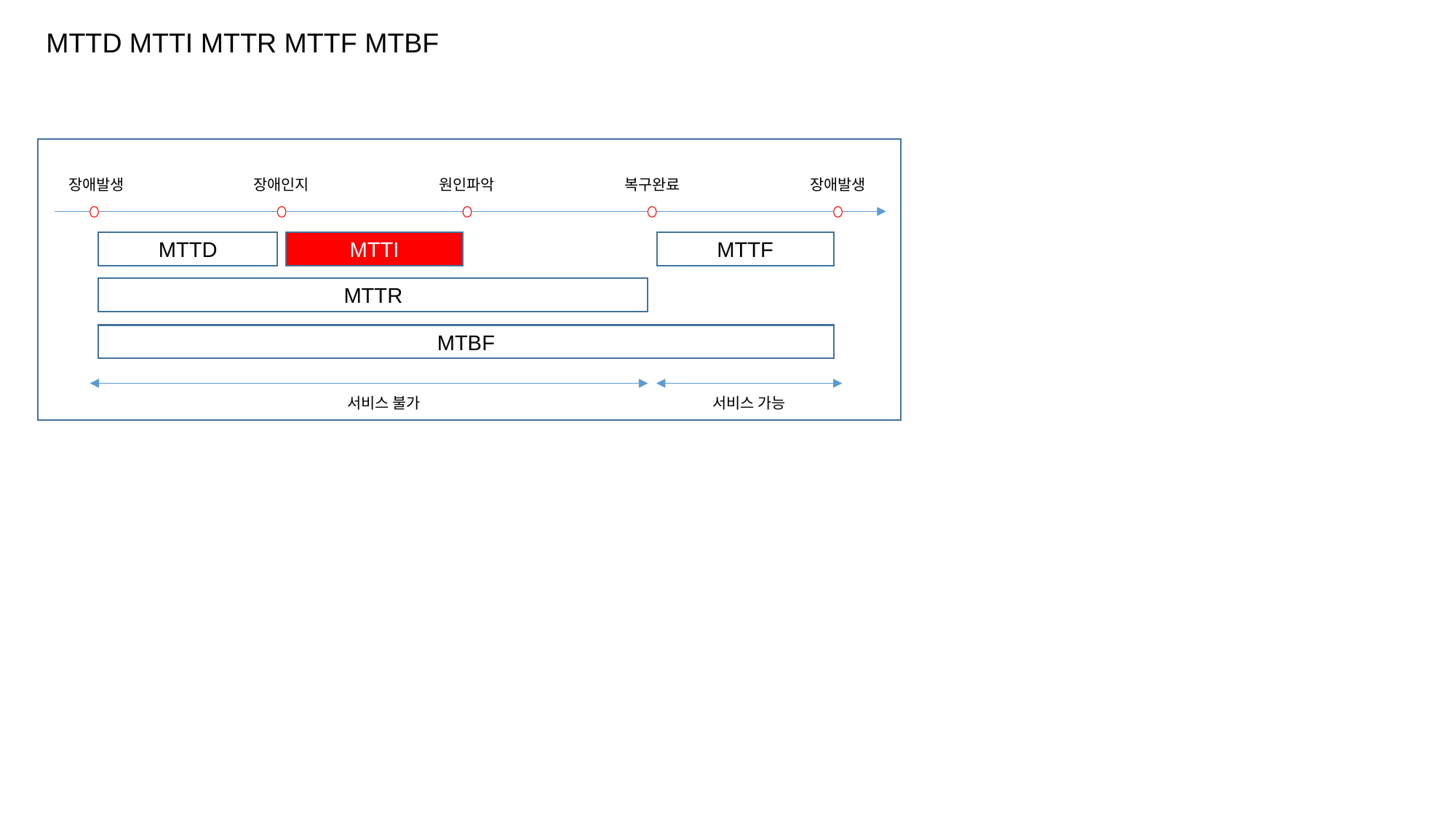

MTTD MTTI MTTR MTTF MTBF

장애발생
장애인지
원인파악
복구완료
장애발생

MTTD
MTTI
MTTF
MTTR
MTBF
서비스 불가
서비스 가능